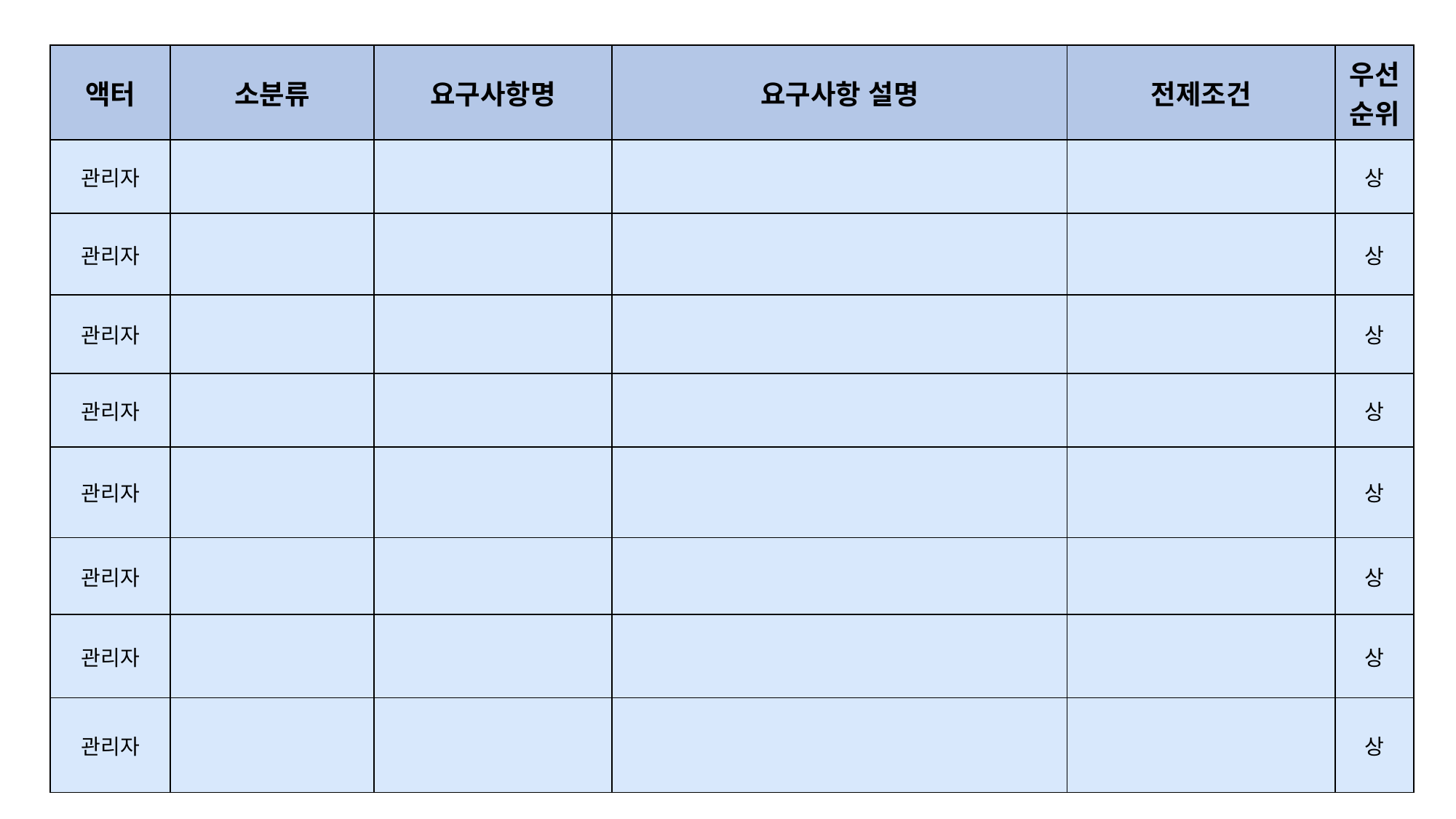

| 액터 | 소분류 | 요구사항명 | 요구사항 설명 | 전제조건 | 우선순위 |
| --- | --- | --- | --- | --- | --- |
| 관리자 |  |  |  |  | 상 |
| 관리자 |  |  |  |  | 상 |
| 관리자 |  |  |  |  | 상 |
| 관리자 |  |  |  |  | 상 |
| 관리자 |  |  |  |  | 상 |
| 관리자 |  |  |  |  | 상 |
| 관리자 |  |  |  |  | 상 |
| 관리자 |  |  |  |  | 상 |